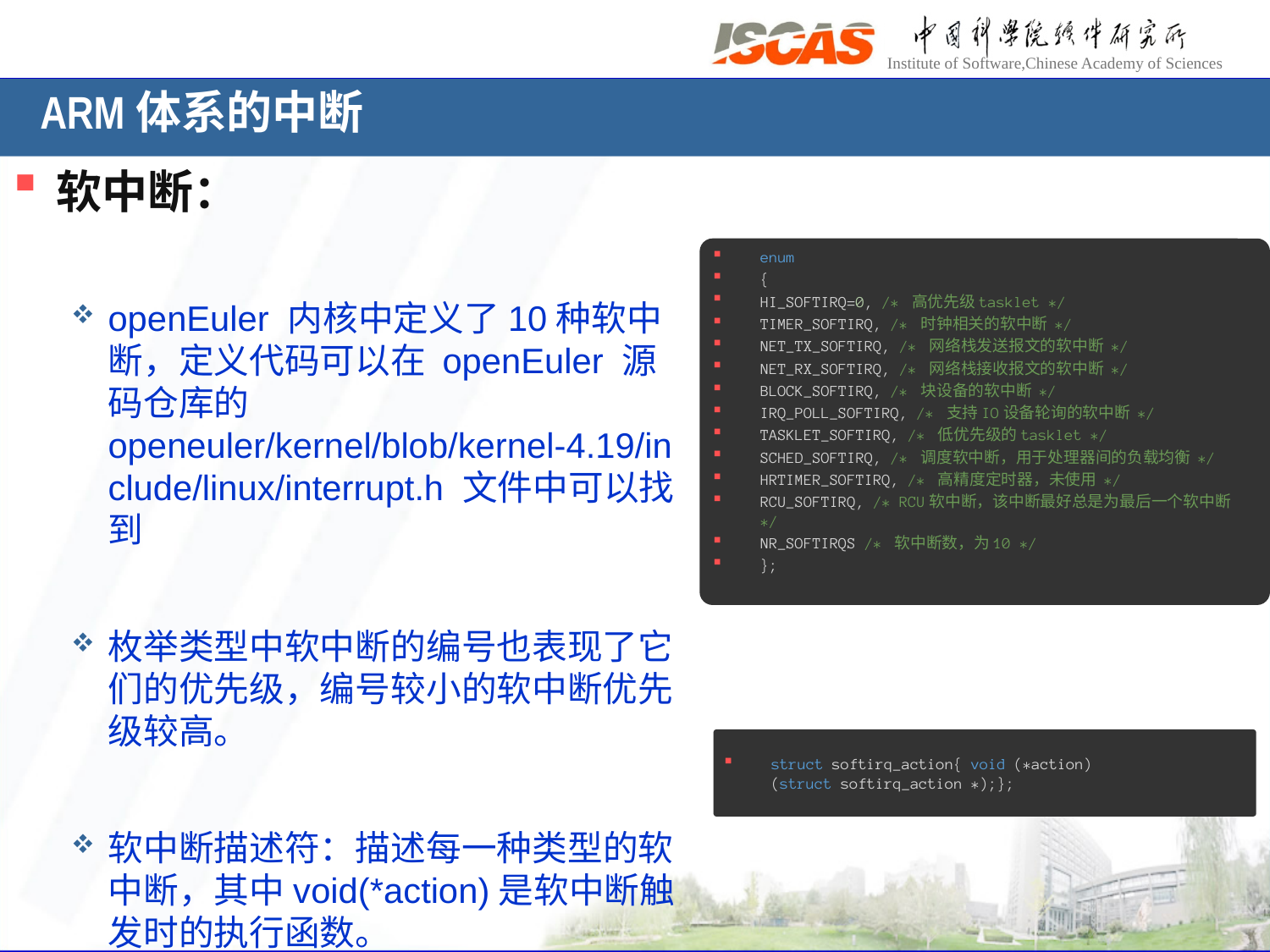

# ARM体系的中断
软中断：

openEuler 内核中定义了10种软中断，定义代码可以在 openEuler 源码仓库的 openeuler/kernel/blob/kernel-4.19/include/linux/interrupt.h 文件中可以找到

枚举类型中软中断的编号也表现了它们的优先级，编号较小的软中断优先级较高。

软中断描述符：描述每一种类型的软中断，其中void(*action)是软中断触发时的执行函数。
enum
{
HI_SOFTIRQ=0, /* 高优先级tasklet */
TIMER_SOFTIRQ, /* 时钟相关的软中断 */
NET_TX_SOFTIRQ, /* 网络栈发送报文的软中断 */
NET_RX_SOFTIRQ, /* 网络栈接收报文的软中断 */
BLOCK_SOFTIRQ, /* 块设备的软中断 */
IRQ_POLL_SOFTIRQ, /* 支持IO设备轮询的软中断 */
TASKLET_SOFTIRQ, /* 低优先级的tasklet */
SCHED_SOFTIRQ, /* 调度软中断，用于处理器间的负载均衡 */
HRTIMER_SOFTIRQ, /* 高精度定时器，未使用 */
RCU_SOFTIRQ, /* RCU软中断，该中断最好总是为最后一个软中断*/
NR_SOFTIRQS /* 软中断数，为10 */
};

struct softirq_action{ void (*action)(struct softirq_action *);};